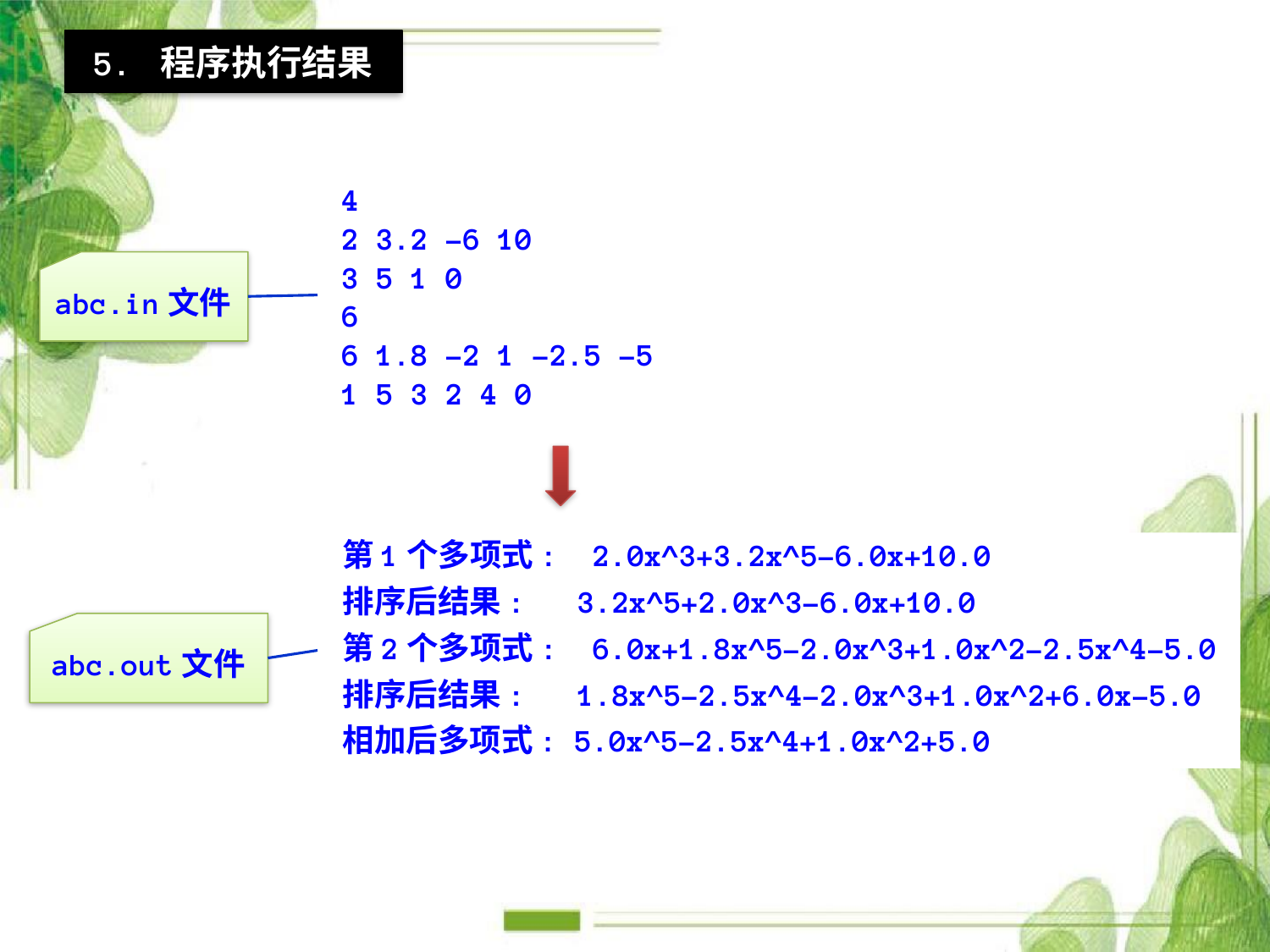

5. 程序执行结果
4
2 3.2 -6 10
3 5 1 0
6
6 1.8 -2 1 -2.5 -5
1 5 3 2 4 0
abc.in文件

第1个多项式:  2.0x^3+3.2x^5-6.0x+10.0
排序后结果:   3.2x^5+2.0x^3-6.0x+10.0
第2个多项式:  6.0x+1.8x^5-2.0x^3+1.0x^2-2.5x^4-5.0
排序后结果:   1.8x^5-2.5x^4-2.0x^3+1.0x^2+6.0x-5.0
相加后多项式: 5.0x^5-2.5x^4+1.0x^2+5.0
abc.out文件